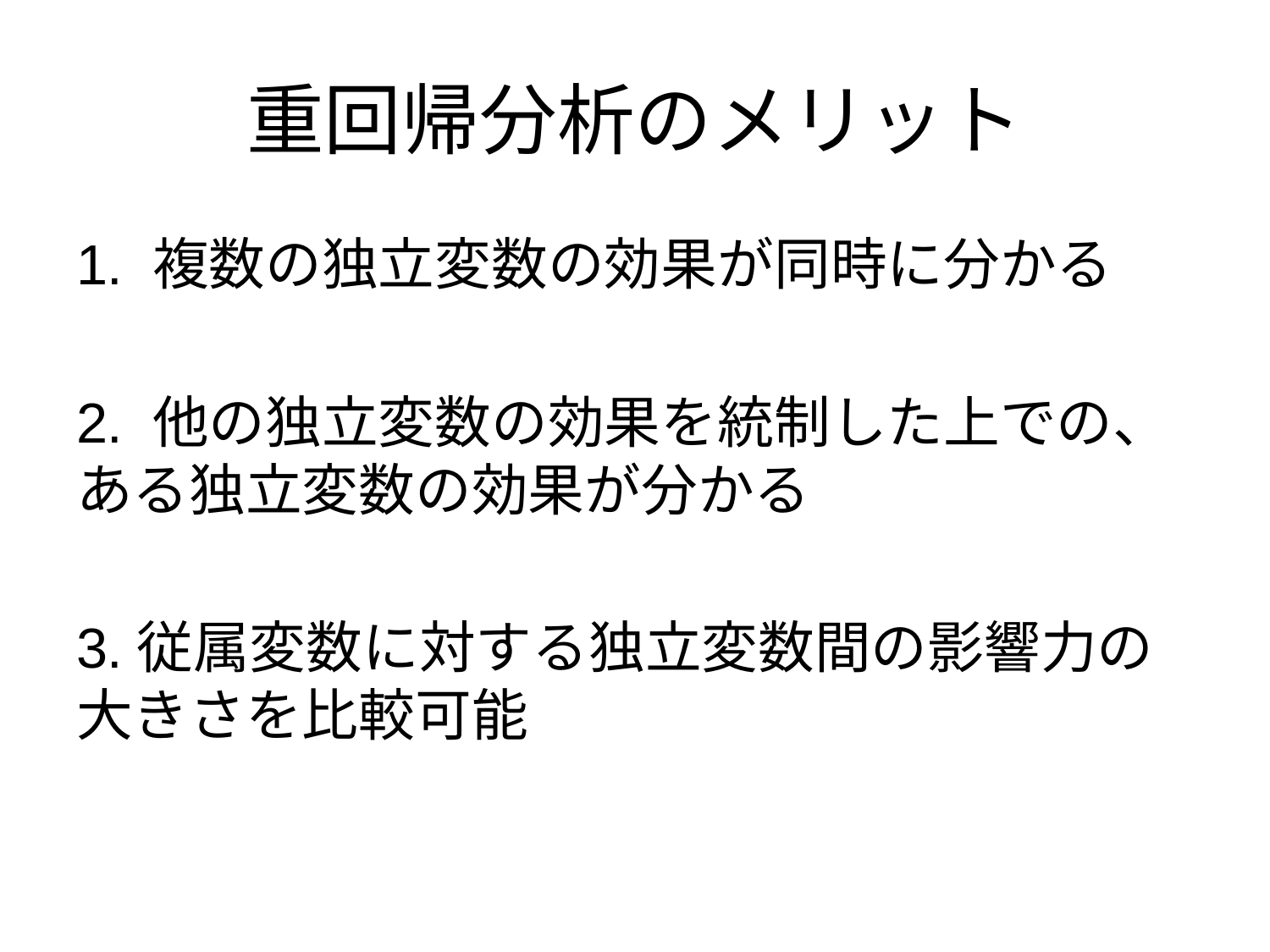

# 重回帰分析のメリット
1. 複数の独立変数の効果が同時に分かる

2. 他の独立変数の効果を統制した上での、ある独立変数の効果が分かる

3.従属変数に対する独立変数間の影響力の大きさを比較可能